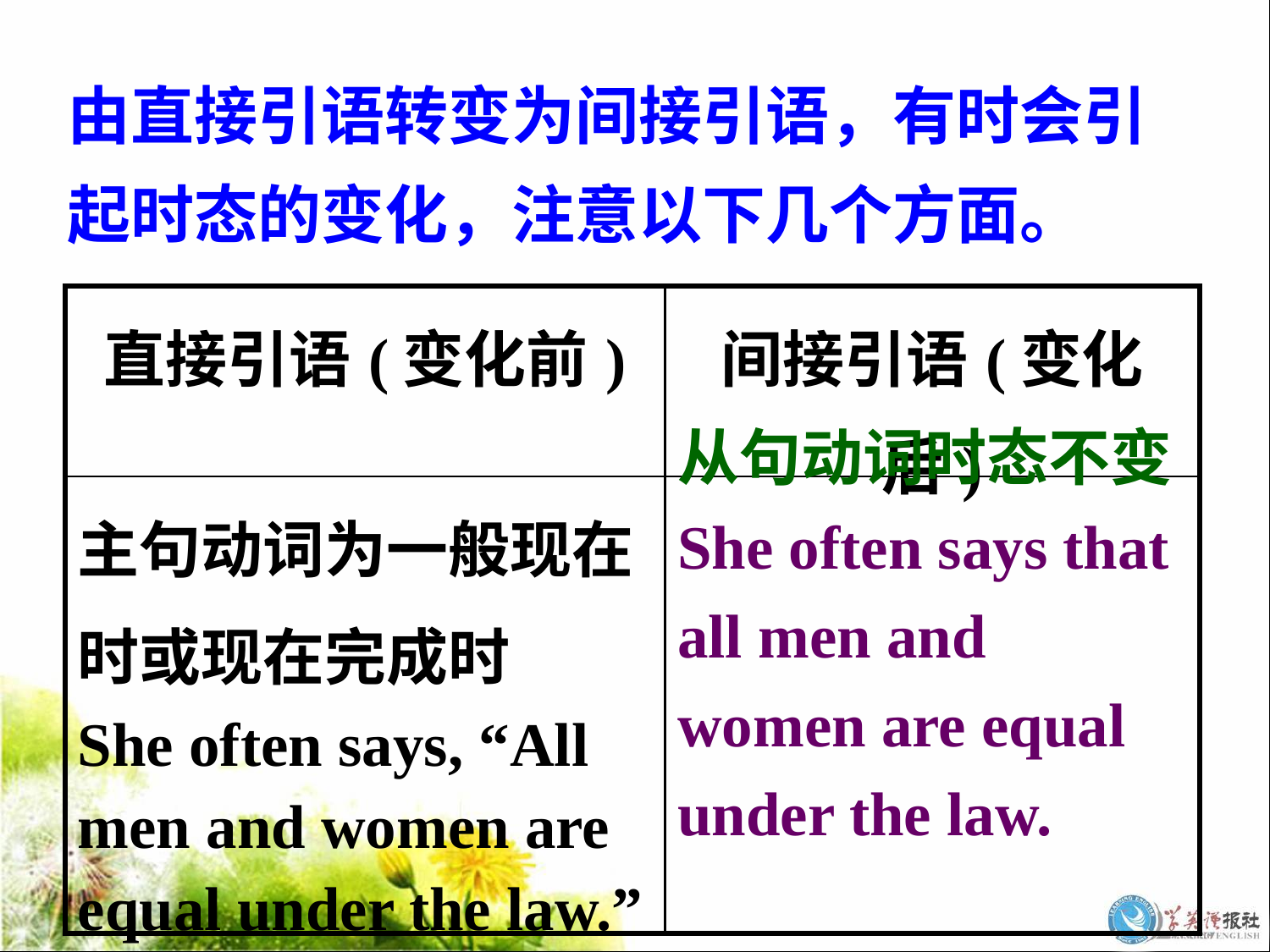

由直接引语转变为间接引语，有时会引起时态的变化，注意以下几个方面。
| 直接引语(变化前) | 间接引语(变化后) |
| --- | --- |
| 主句动词为一般现在时或现在完成时 She often says, “All men and women are equal under the law.” |  |
从句动词时态不变
She often says that all men and women are equal under the law.